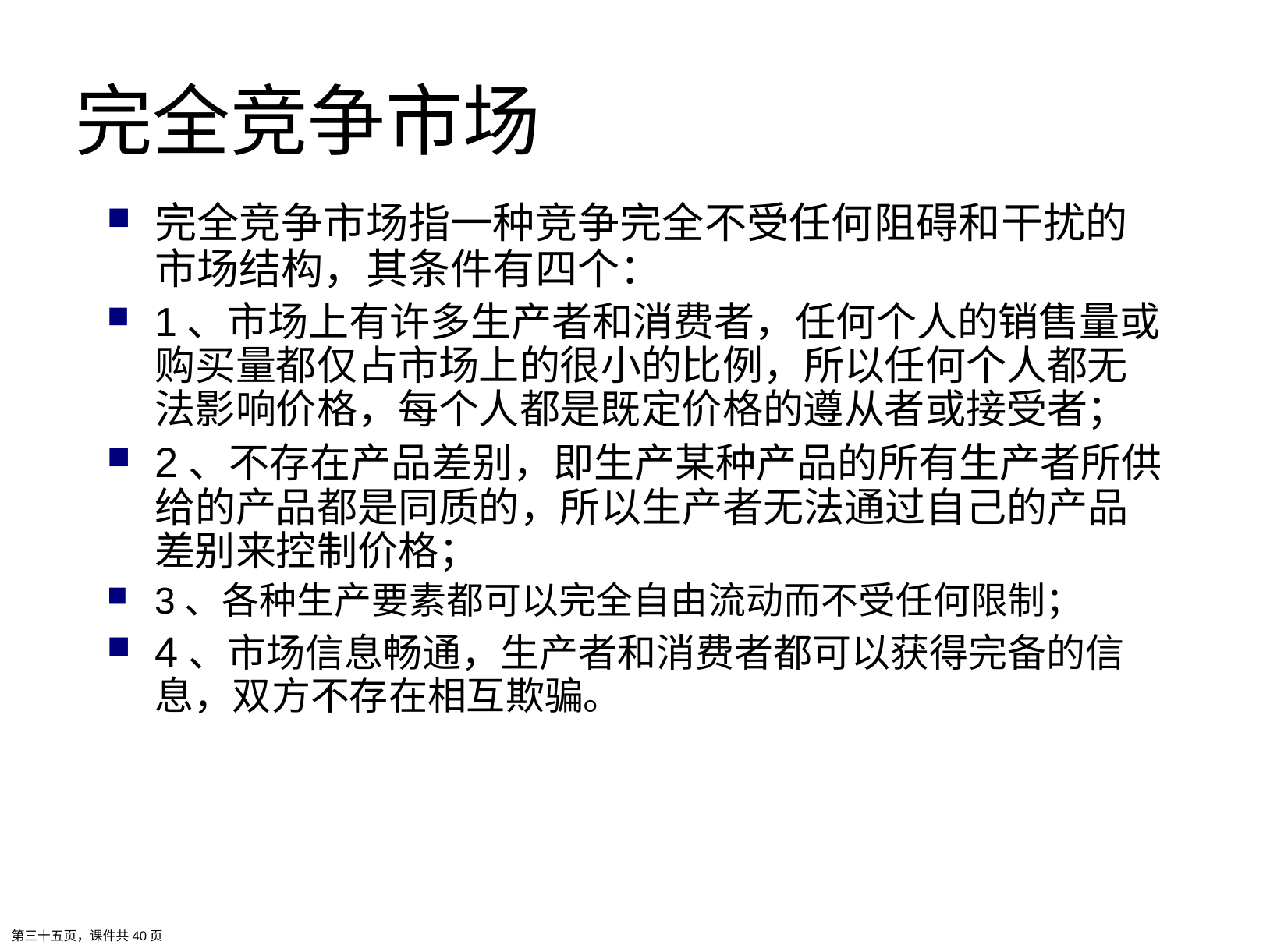

完全竞争市场
完全竞争市场指一种竞争完全不受任何阻碍和干扰的市场结构，其条件有四个：
1、市场上有许多生产者和消费者，任何个人的销售量或购买量都仅占市场上的很小的比例，所以任何个人都无法影响价格，每个人都是既定价格的遵从者或接受者；
2、不存在产品差别，即生产某种产品的所有生产者所供给的产品都是同质的，所以生产者无法通过自己的产品差别来控制价格；
3、各种生产要素都可以完全自由流动而不受任何限制；
4、市场信息畅通，生产者和消费者都可以获得完备的信息，双方不存在相互欺骗。
第三十五页，课件共40页